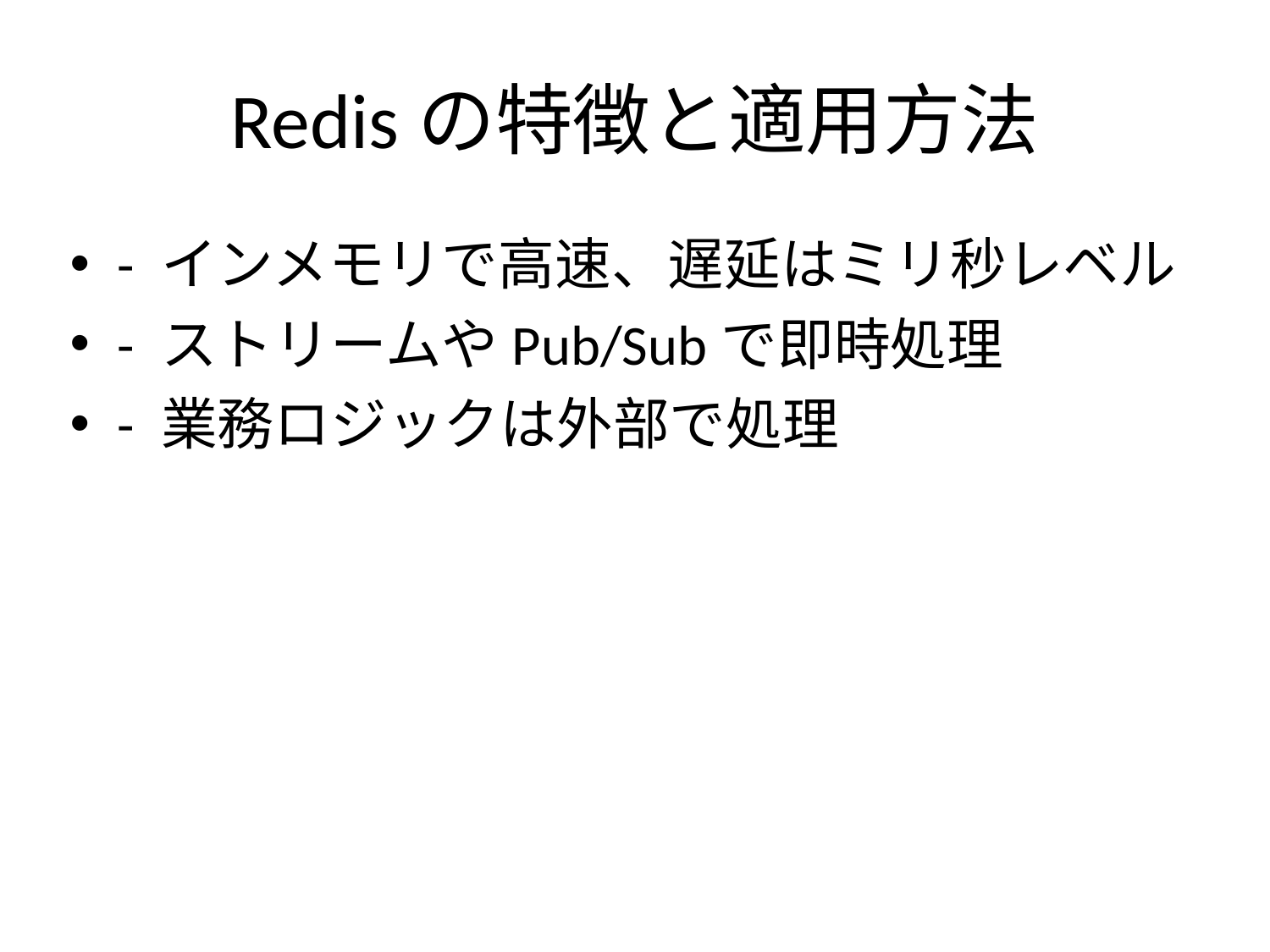

# Redisの特徴と適用方法
- インメモリで高速、遅延はミリ秒レベル
- ストリームやPub/Subで即時処理
- 業務ロジックは外部で処理